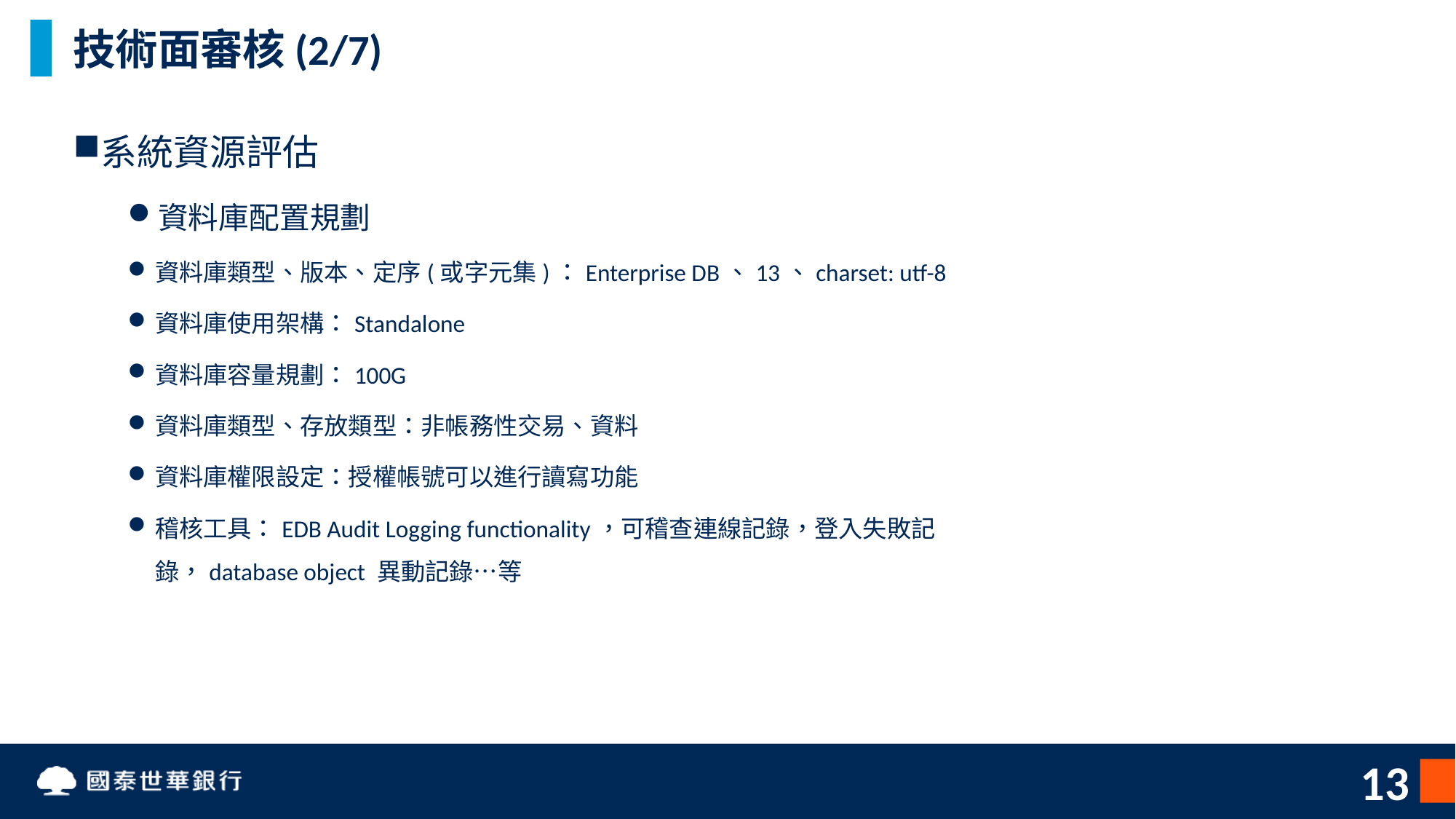

# 技術面審核(2/7)
系統資源評估
資料庫配置規劃
資料庫類型、版本、定序(或字元集)：Enterprise DB、13、charset: utf-8
資料庫使用架構：Standalone
資料庫容量規劃：100G
資料庫類型、存放類型：非帳務性交易、資料
資料庫權限設定：授權帳號可以進行讀寫功能
稽核工具：EDB Audit Logging functionality，可稽查連線記錄，登入失敗記錄，database object 異動記錄…等

13